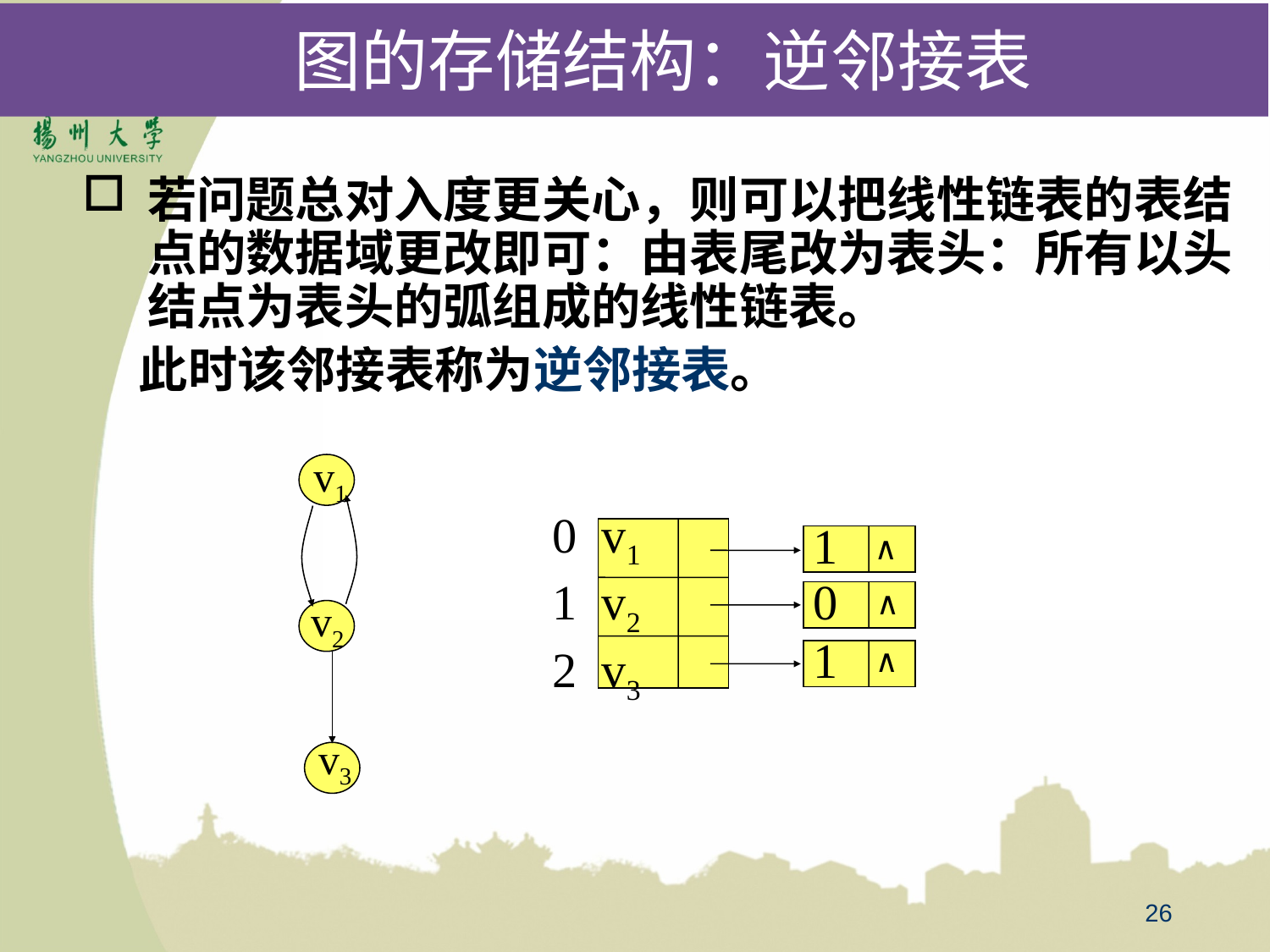

# 图的存储结构：逆邻接表

若问题总对入度更关心，则可以把线性链表的表结点的数据域更改即可：由表尾改为表头：所有以头结点为表头的弧组成的线性链表。
    此时该邻接表称为逆邻接表。
v1

v2

v3

0  v1
1  v2
2  v3

1

∧

0
∧

1
∧

26